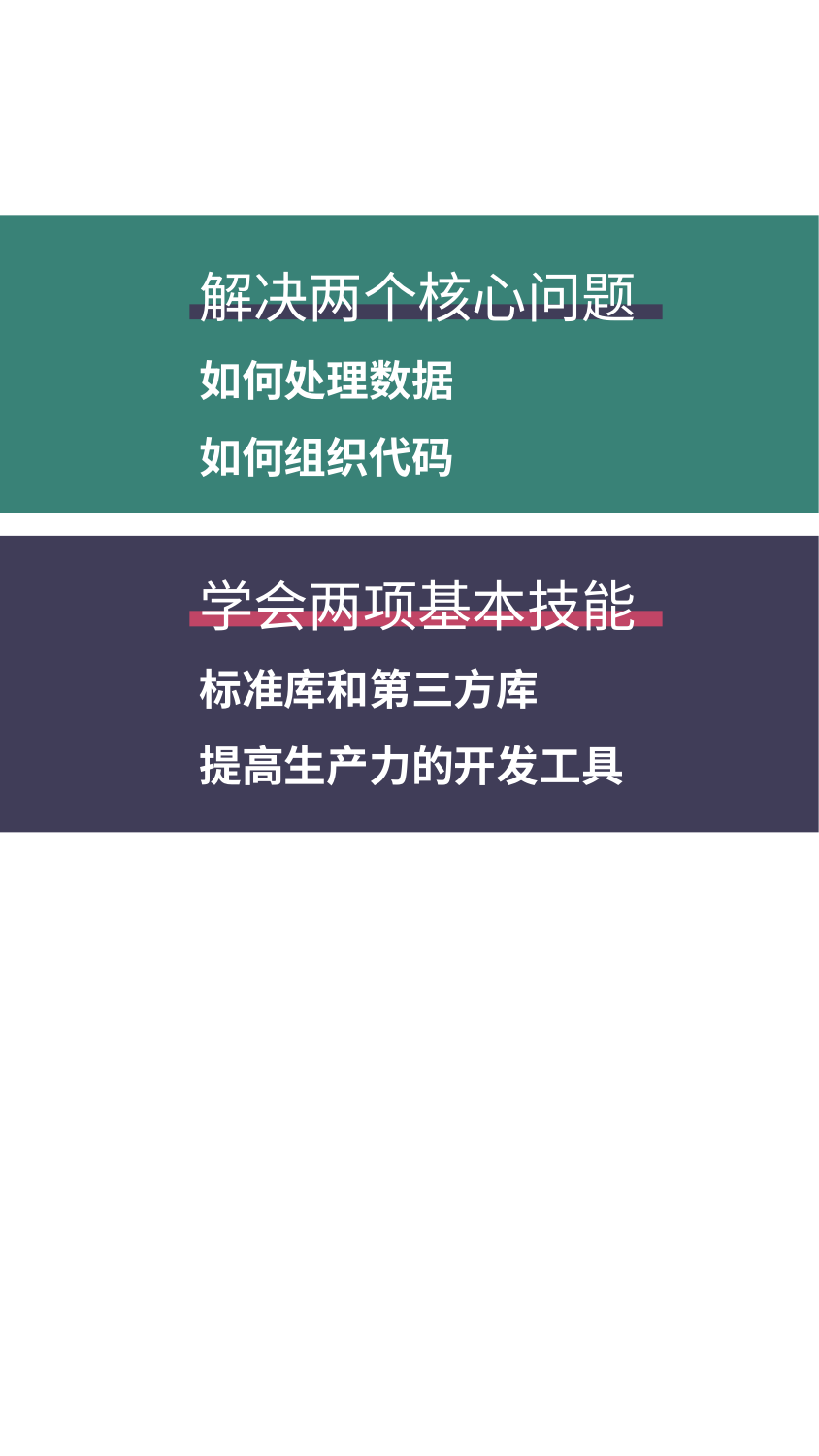

解决两个核心问题
如何处理数据
如何组织代码

学会两项基本技能
标准库和第三方库
提高生产力的开发工具